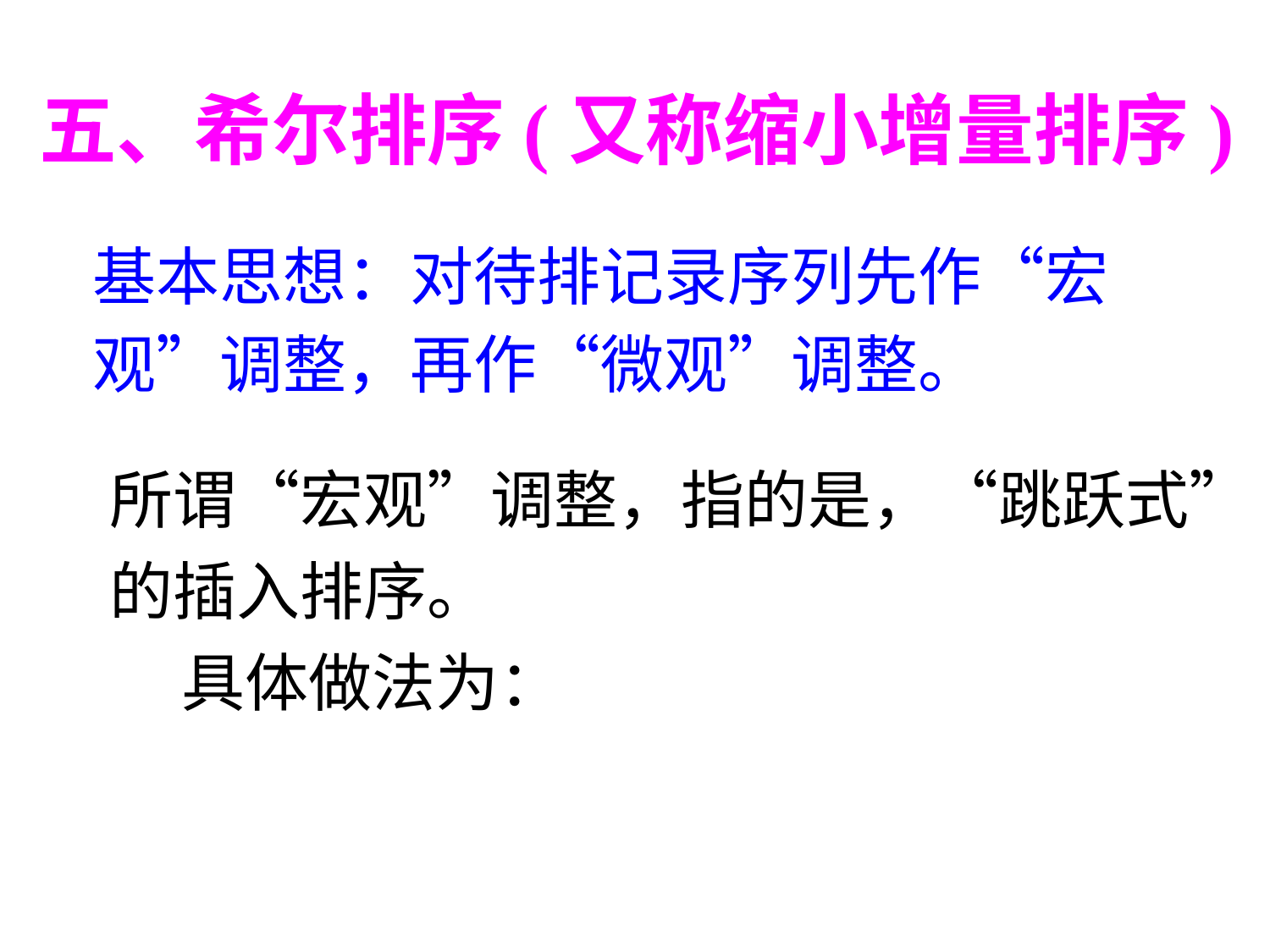

五、希尔排序(又称缩小增量排序)
基本思想：对待排记录序列先作“宏观”调整，再作“微观”调整。
所谓“宏观”调整，指的是，“跳跃式”
的插入排序。
    具体做法为：